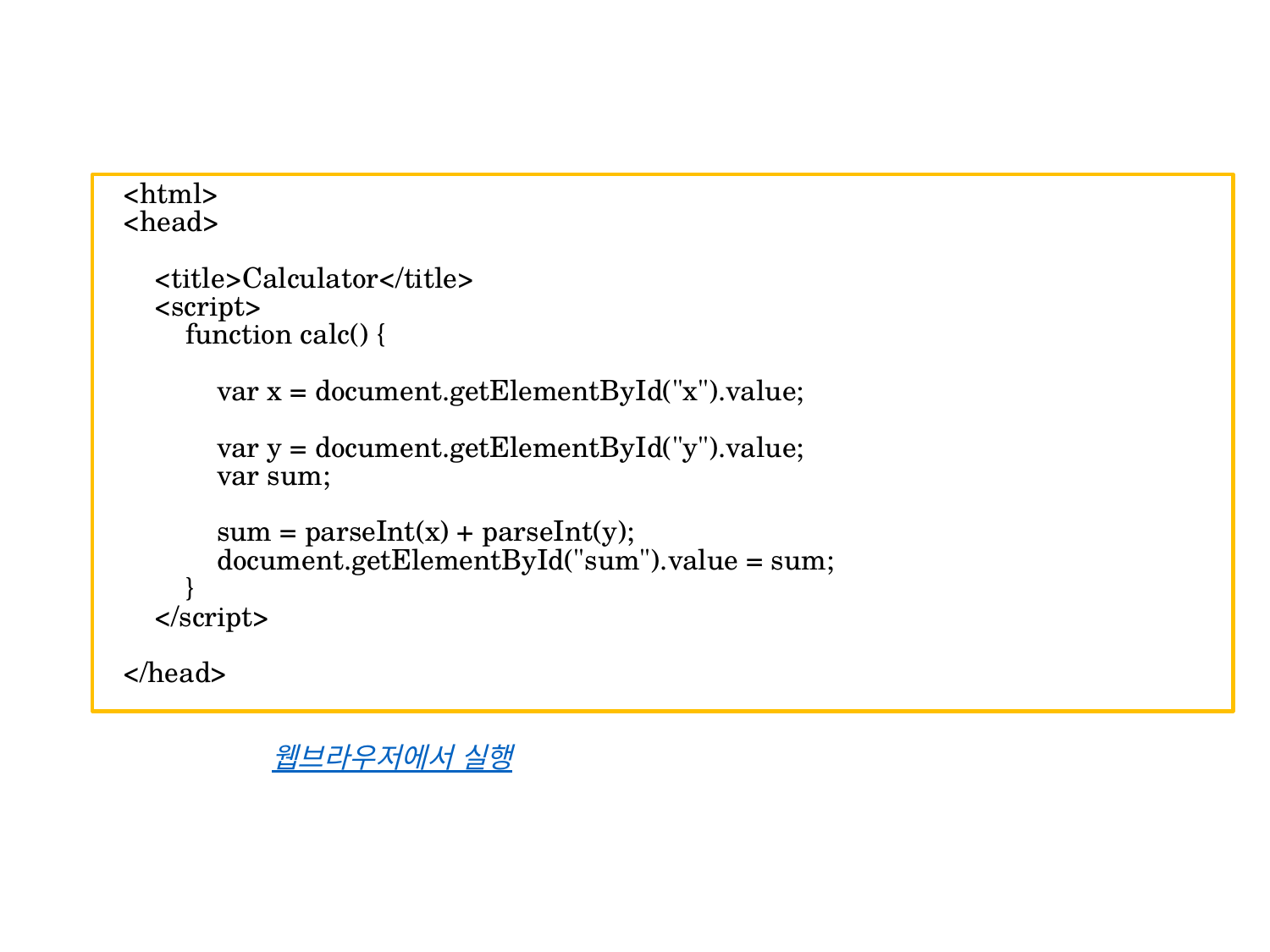

# 예제
<html>
<head>

    <title>Calculator</title>
    <script>
        function calc() {

            var x = document.getElementById("x").value;

            var y = document.getElementById("y").value;
            var sum;

            sum = parseInt(x) + parseInt(y);
            document.getElementById("sum").value = sum;
        }
    </script>

</head>

웹브라우저에서 실행